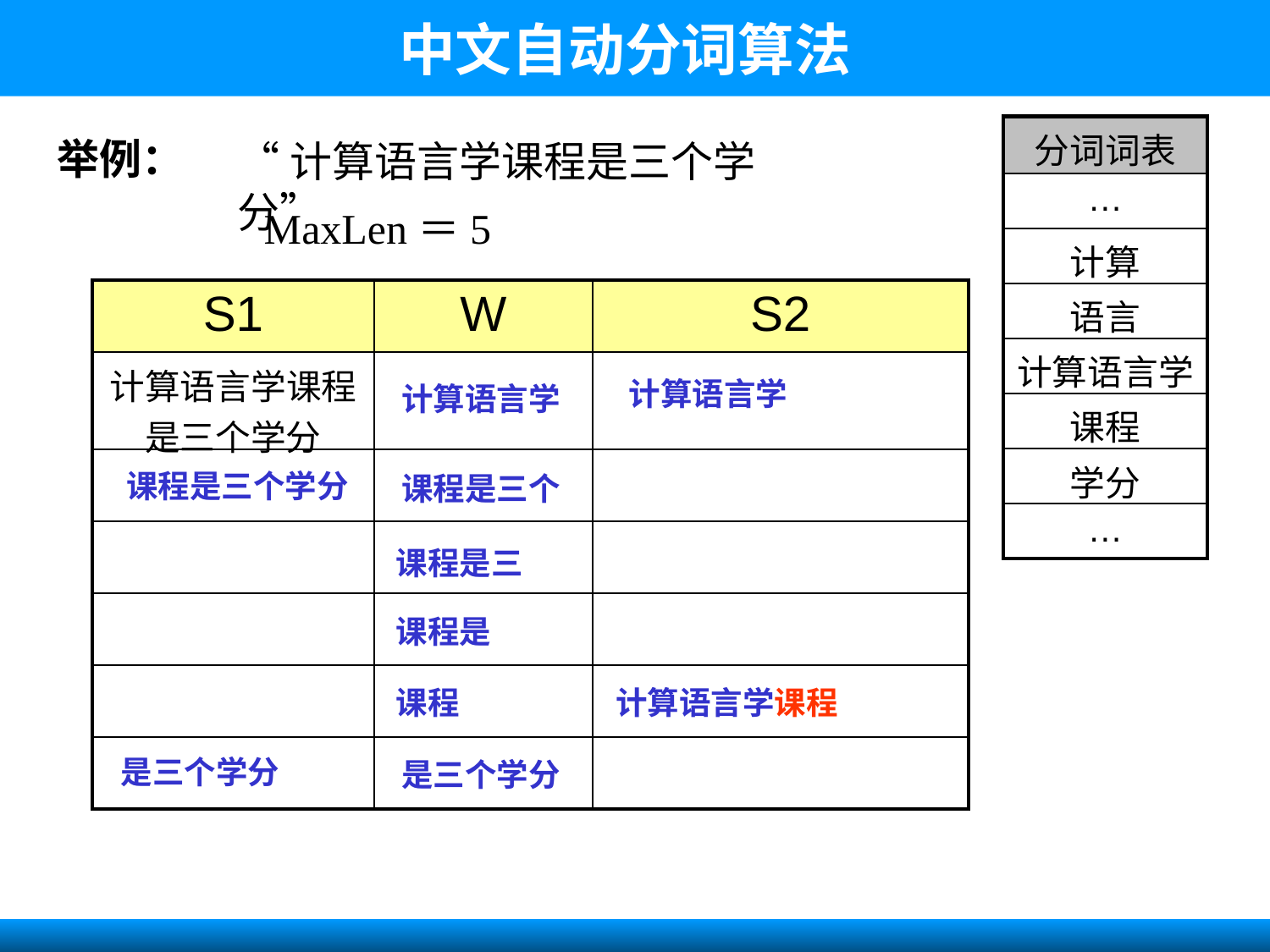

中文自动分词算法
| 分词词表 |
| --- |
| … |
| 计算 |
| 语言 |
| 计算语言学 |
| 课程 |
| 学分 |
| … |
举例：
“计算语言学课程是三个学分”
MaxLen＝5
| S1 | W | S2 |
| --- | --- | --- |
| 计算语言学课程是三个学分 |  |  |
|  |  |  |
|  |  |  |
|  |  |  |
|  |  |  |
|  |  |  |
计算语言学
计算语言学
课程是三个学分
课程是三个
课程是三
课程是
课程
计算语言学课程
是三个学分
是三个学分